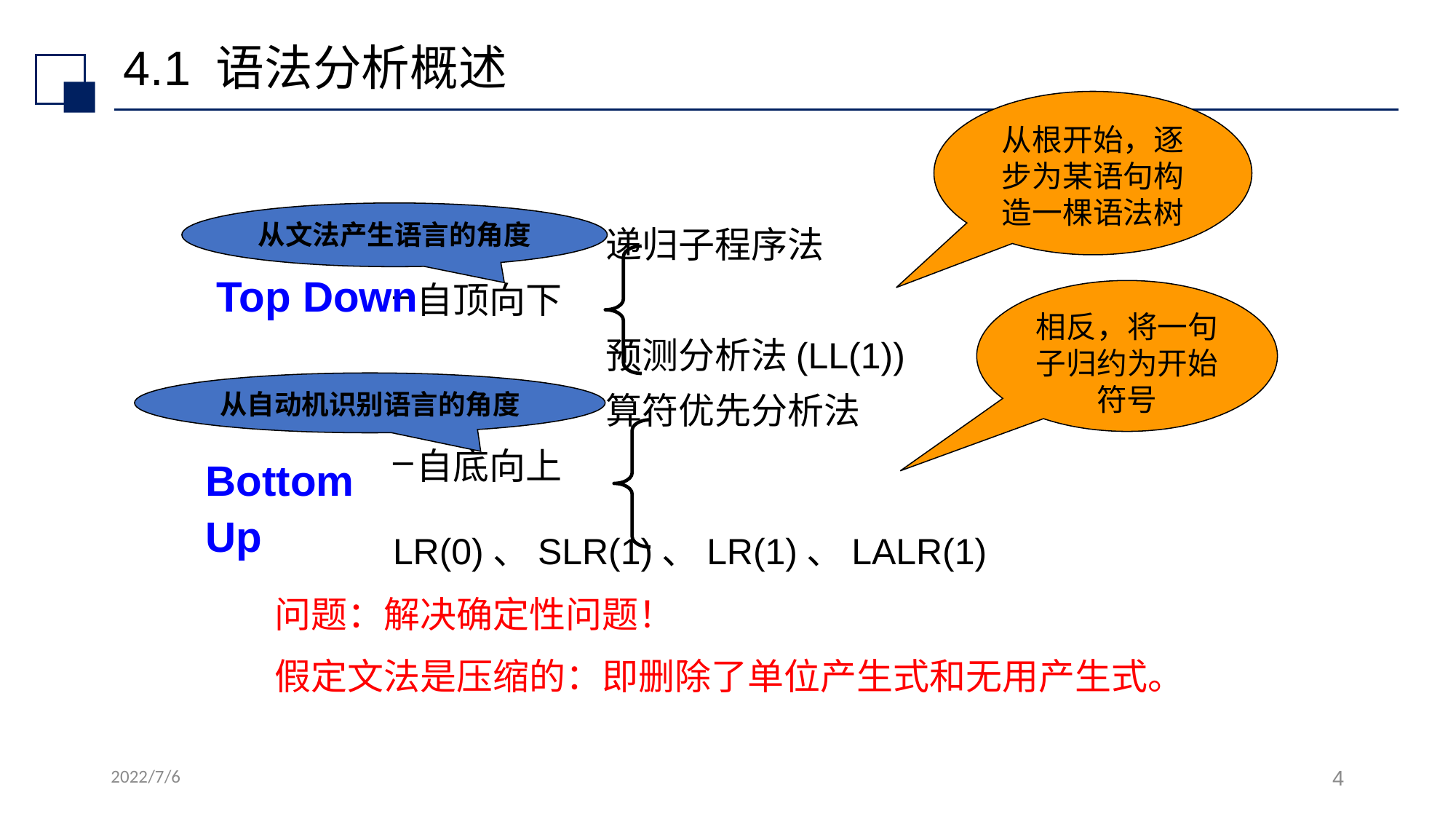

# 4.1 语法分析概述
从根开始，逐步为某语句构造一棵语法树

                      递归子程序法
自顶向下
                      预测分析法(LL(1))
                      算符优先分析法
自底向上
                        LR(0)、SLR(1)、LR(1)、LALR(1)

从文法产生语言的角度

Top Down
相反，将一句子归约为开始符号
从自动机识别语言的角度

Bottom Up
问题：解决确定性问题！
假定文法是压缩的：即删除了单位产生式和无用产生式。
2022/7/6
4